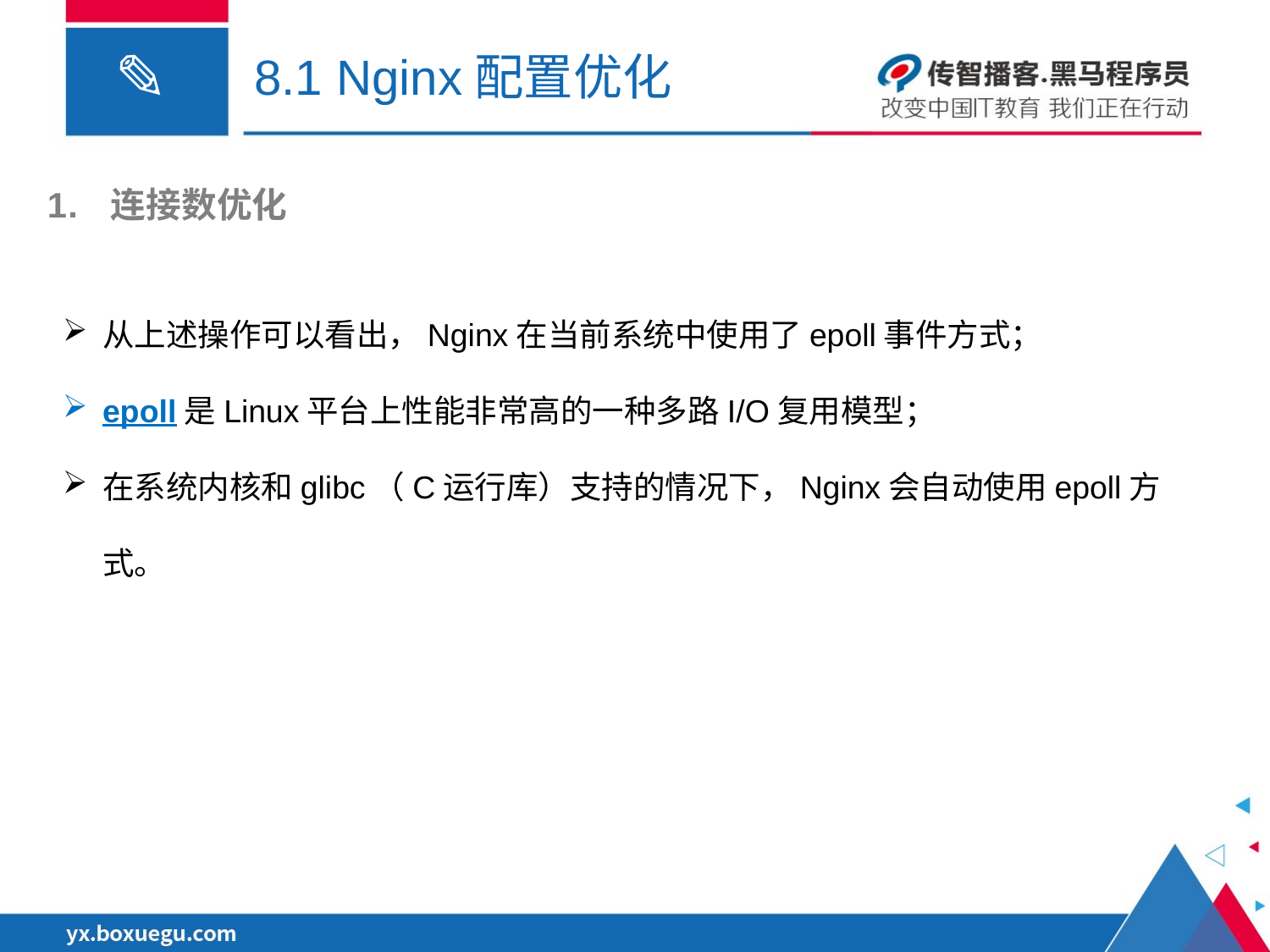

# 8.1 Nginx配置优化
连接数优化
从上述操作可以看出，Nginx在当前系统中使用了epoll事件方式；
epoll是Linux平台上性能非常高的一种多路I/O复用模型；
在系统内核和glibc（C运行库）支持的情况下，Nginx会自动使用epoll方式。